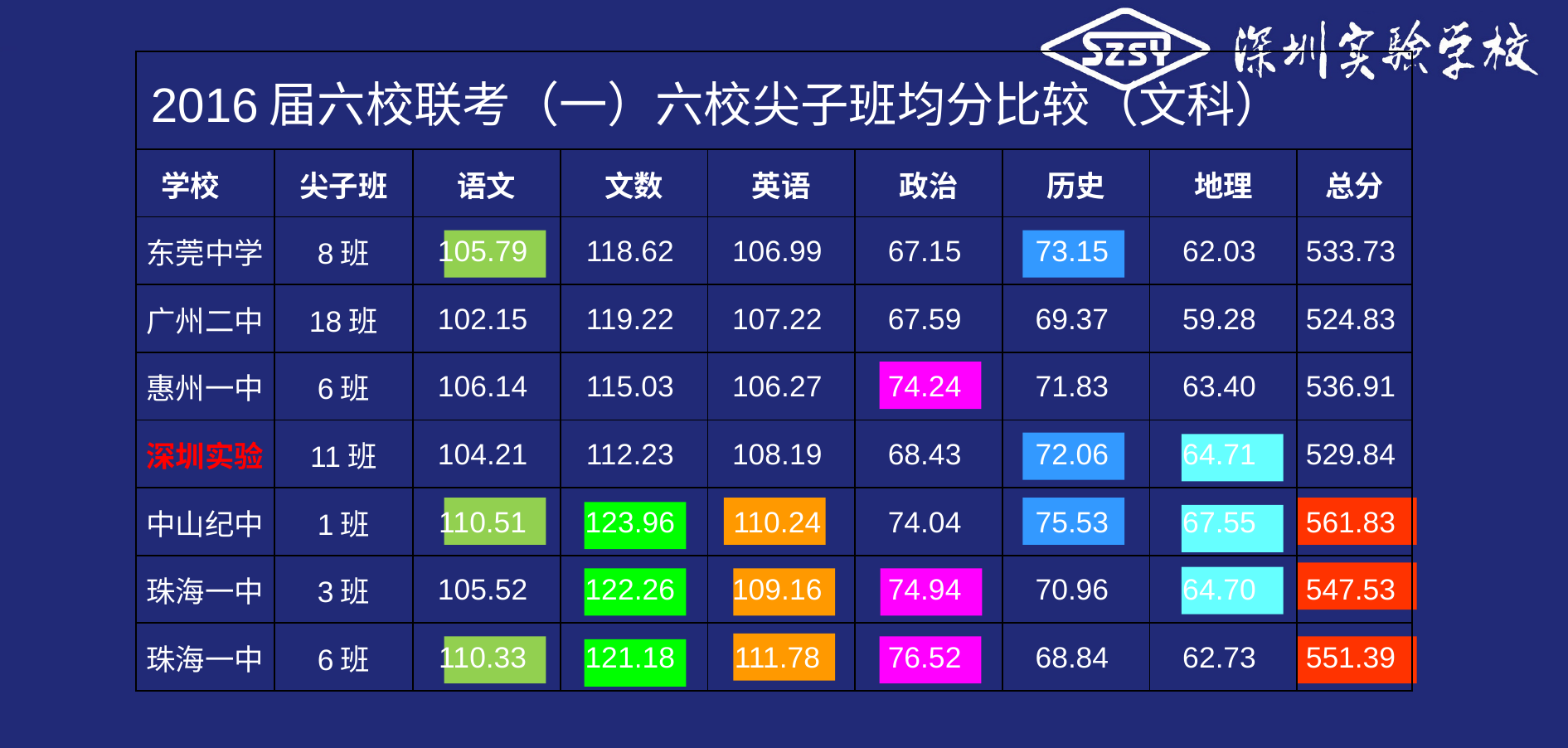

| 2016届六校联考（一）六校尖子班均分比较（文科） |  |  |  |  |  |  |  |  |
| --- | --- | --- | --- | --- | --- | --- | --- | --- |
| 学校 | 尖子班 | 语文 | 文数 | 英语 | 政治 | 历史 | 地理 | 总分 |
| 东莞中学 | 8班 | 105.79 | 118.62 | 106.99 | 67.15 | 73.15 | 62.03 | 533.73 |
| 广州二中 | 18班 | 102.15 | 119.22 | 107.22 | 67.59 | 69.37 | 59.28 | 524.83 |
| 惠州一中 | 6班 | 106.14 | 115.03 | 106.27 | 74.24 | 71.83 | 63.40 | 536.91 |
| 深圳实验 | 11班 | 104.21 | 112.23 | 108.19 | 68.43 | 72.06 | 64.71 | 529.84 |
| 中山纪中 | 1班 | 110.51 | 123.96 | 110.24 | 74.04 | 75.53 | 67.55 | 561.83 |
| 珠海一中 | 3班 | 105.52 | 122.26 | 109.16 | 74.94 | 70.96 | 64.70 | 547.53 |
| 珠海一中 | 6班 | 110.33 | 121.18 | 111.78 | 76.52 | 68.84 | 62.73 | 551.39 |